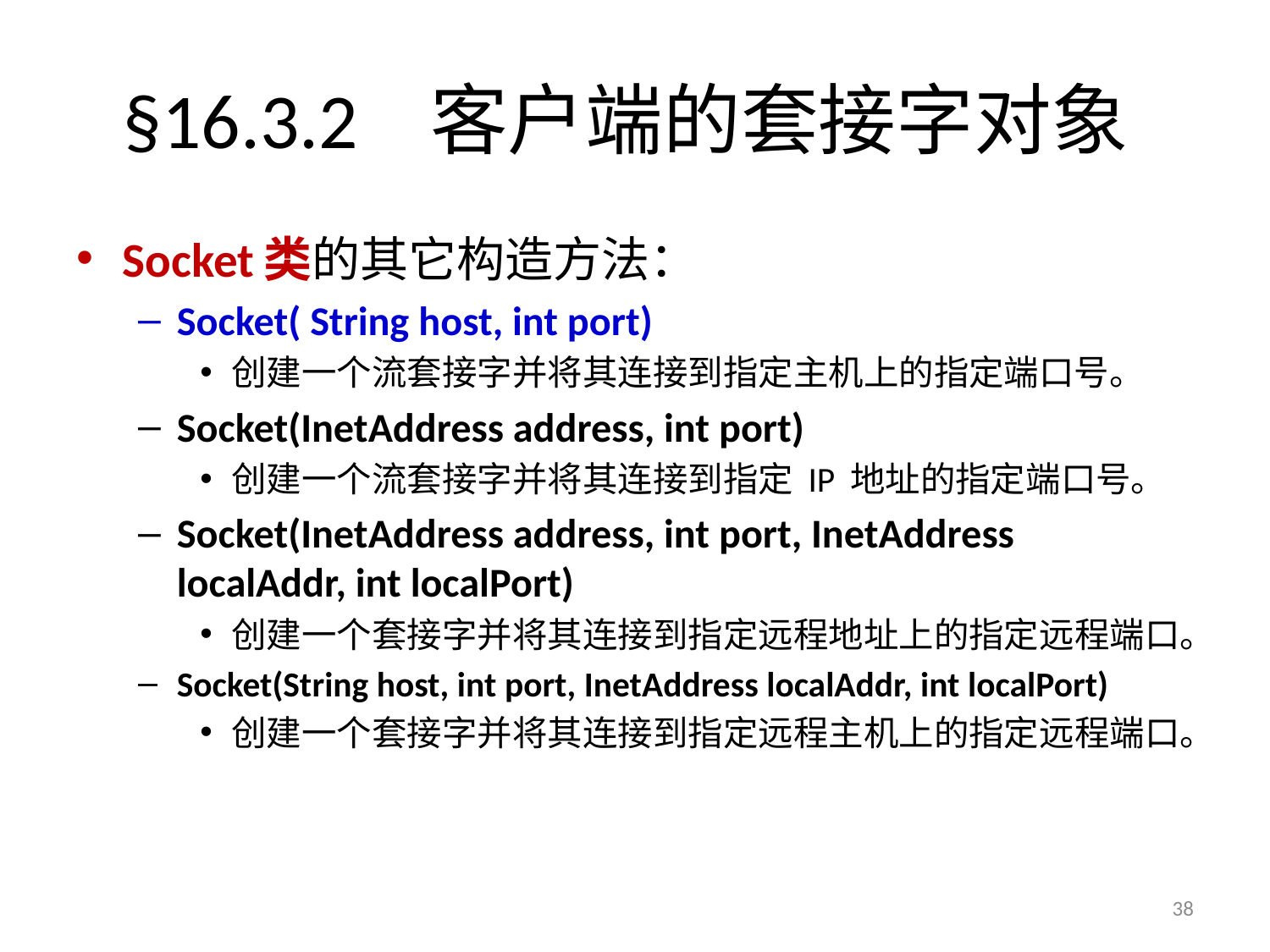

# §16.3.2   客户端的套接字对象
Socket类的其它构造方法：
Socket( String host, int port)
创建一个流套接字并将其连接到指定主机上的指定端口号。
Socket(InetAddress address, int port)
创建一个流套接字并将其连接到指定 IP 地址的指定端口号。
Socket(InetAddress address, int port, InetAddress localAddr, int localPort)
创建一个套接字并将其连接到指定远程地址上的指定远程端口。
Socket(String host, int port, InetAddress localAddr, int localPort)
创建一个套接字并将其连接到指定远程主机上的指定远程端口。
38